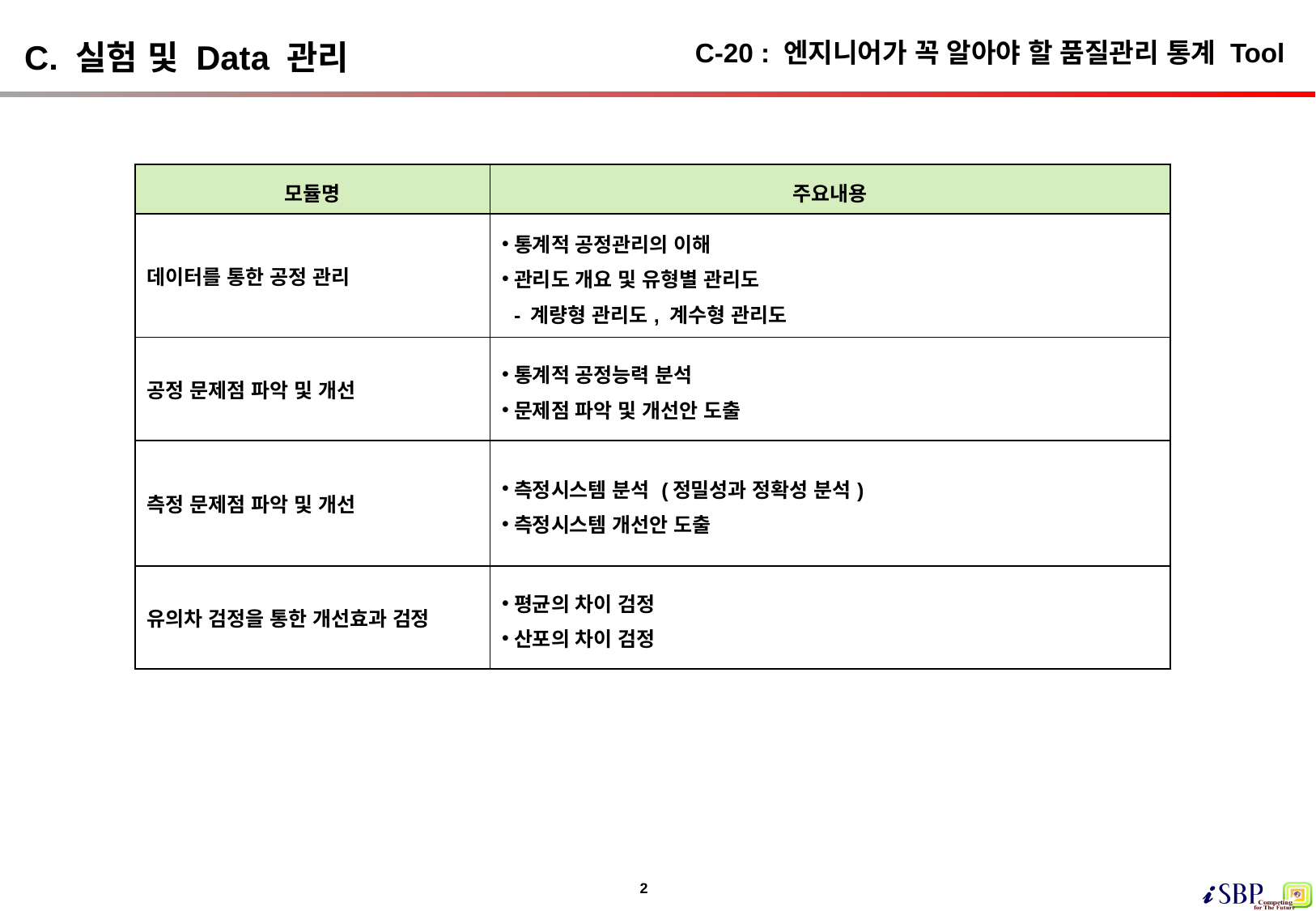

# C-20 : 엔지니어가 꼭 알아야 할 품질관리 통계 Tool
C. 실험 및 Data 관리
| 모듈명 | 주요내용 |
| --- | --- |
| 데이터를 통한 공정 관리 | 통계적 공정관리의 이해 관리도 개요 및 유형별 관리도 - 계량형 관리도, 계수형 관리도 |
| 공정 문제점 파악 및 개선 | 통계적 공정능력 분석 문제점 파악 및 개선안 도출 |
| 측정 문제점 파악 및 개선 | 측정시스템 분석 (정밀성과 정확성 분석) 측정시스템 개선안 도출 |
| 유의차 검정을 통한 개선효과 검정 | 평균의 차이 검정 산포의 차이 검정 |
2